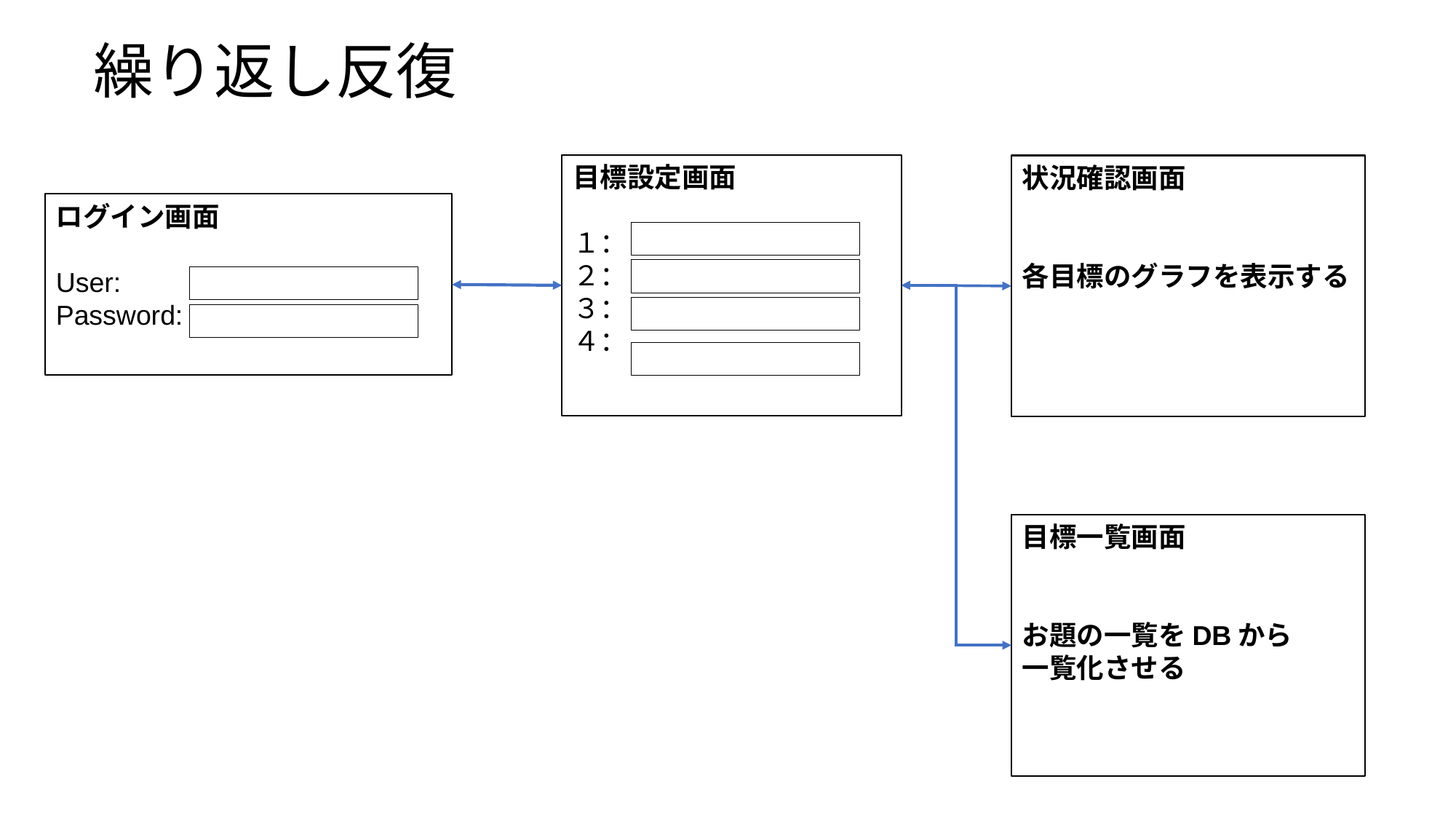

# 繰り返し反復
目標設定画面

１：
２：
３：
４：

状況確認画面

各目標のグラフを表示する

ログイン画面

User:
Password:

目標一覧画面

お題の一覧をDBから
一覧化させる